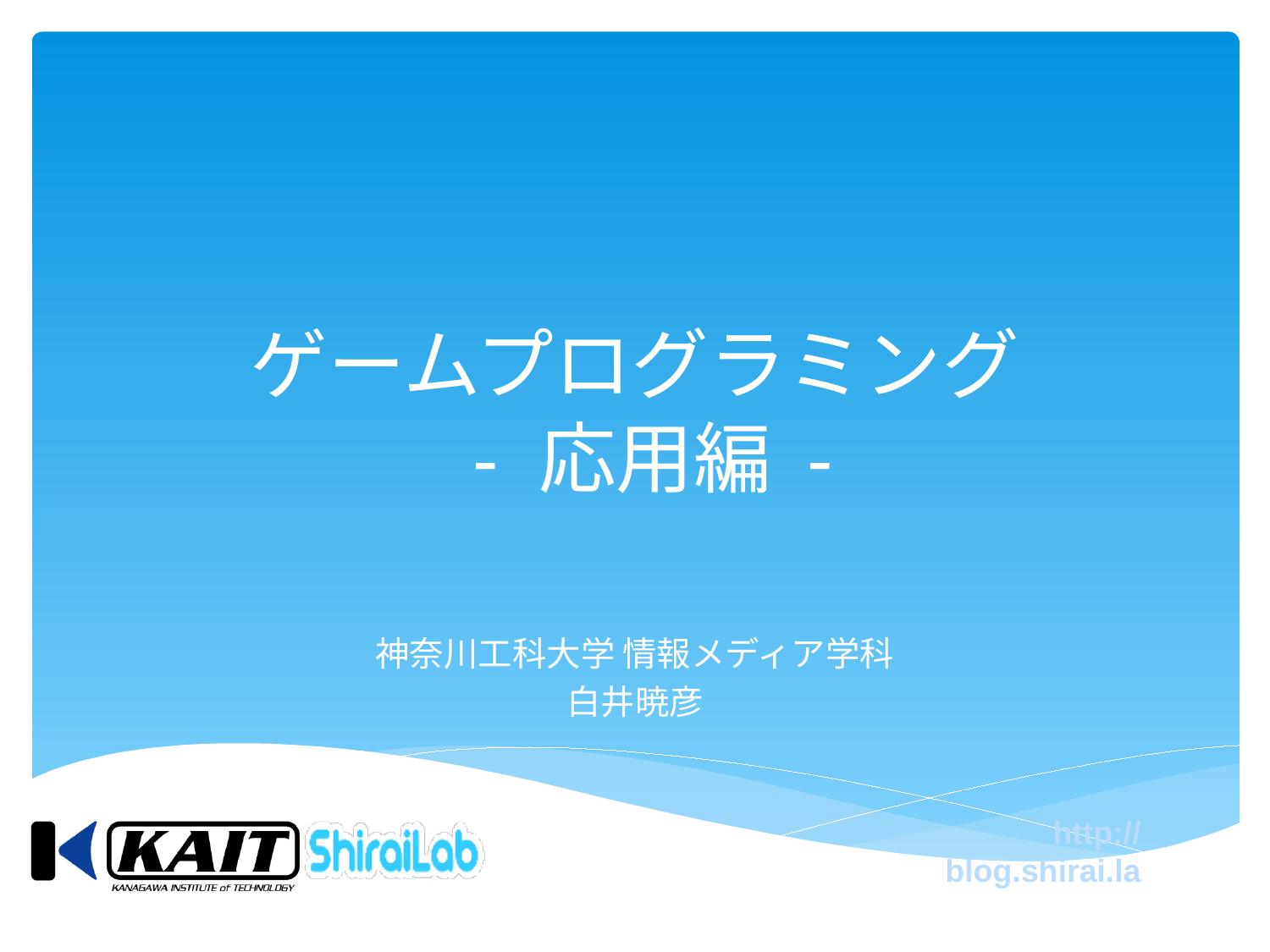

# ゲームプログラミング - 応用編 -
神奈川工科大学 情報メディア学科
白井暁彦